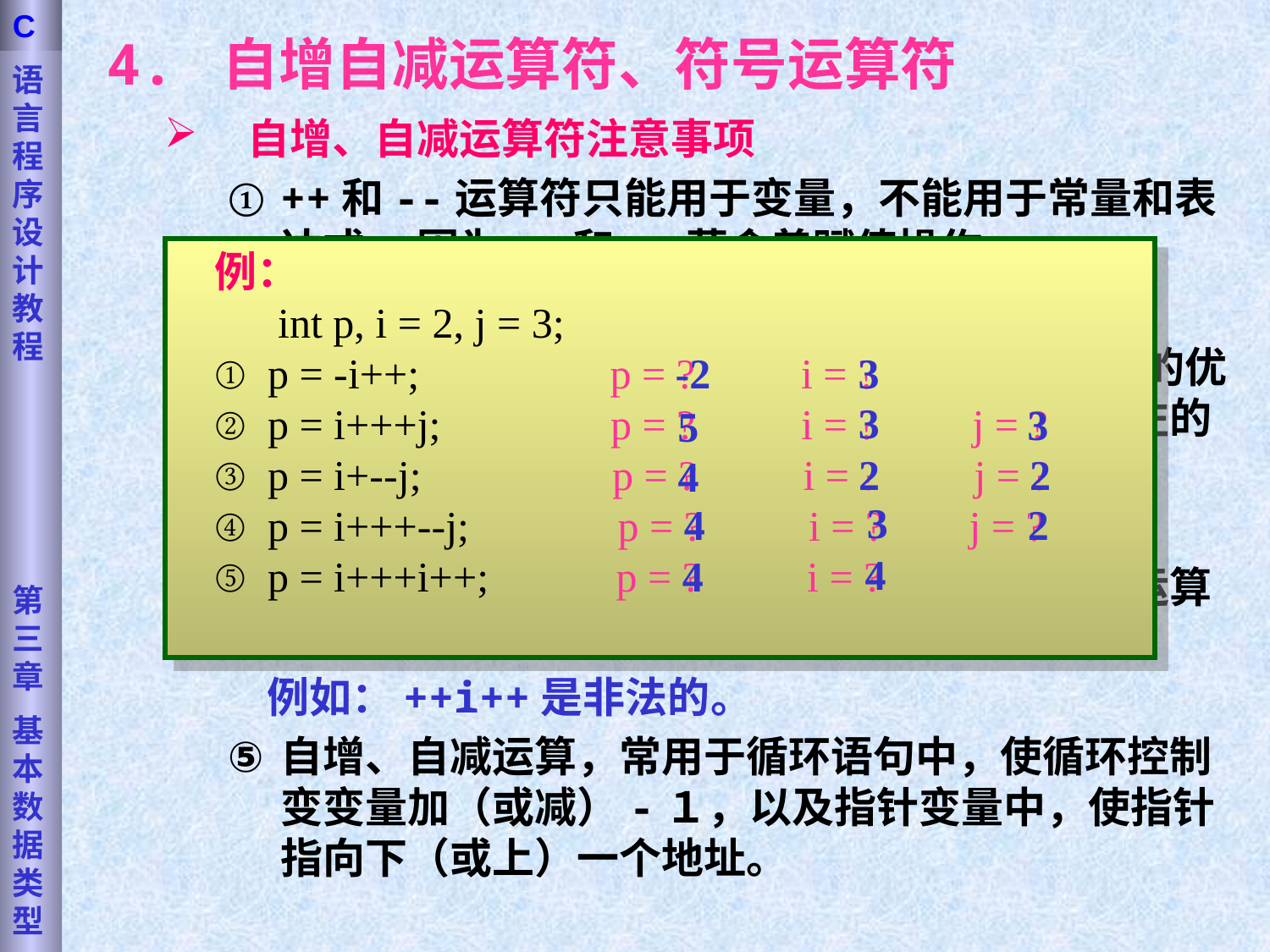

语言程序设计教程

第三章
基本数据类型
C
4. 自增自减运算符、符号运算符
 自增、自减运算符注意事项
++和--运算符只能用于变量，不能用于常量和表达式。 因为++和--蕴含着赋值操作。
   例如：5++、--（a+b）都是非法的表达式。
负号运算符、++、--和强制类型转换运算符的优先级相同，当这些运算符连用时，按照从右向左的顺序计算，即具有右结合性。
两个＋和－之间不能有空格。
在表达式中，连续使同一变量进行自增或自减运算时，很容易出错，所以最好避免这种用法。
   例如：++i++是非法的。
自增、自减运算，常用于循环语句中，使循环控制变变量加（或减）-１，以及指针变量中，使指针指向下（或上）一个地址。
例：
      int p, i = 2, j = 3;
  p = -i++;                  p = ?          i = ?
  p = i+++j;                p = ?          i = ?         j = ?
  p = i+--j;                  p = ?          i = ?         j = ?
  p = i+++--j;              p = ?          i = ?        j = ?
  p = i+++i++;            p = ?          i = ?

-2
3
3
3
5
2
2
4
3
4
2
4
4